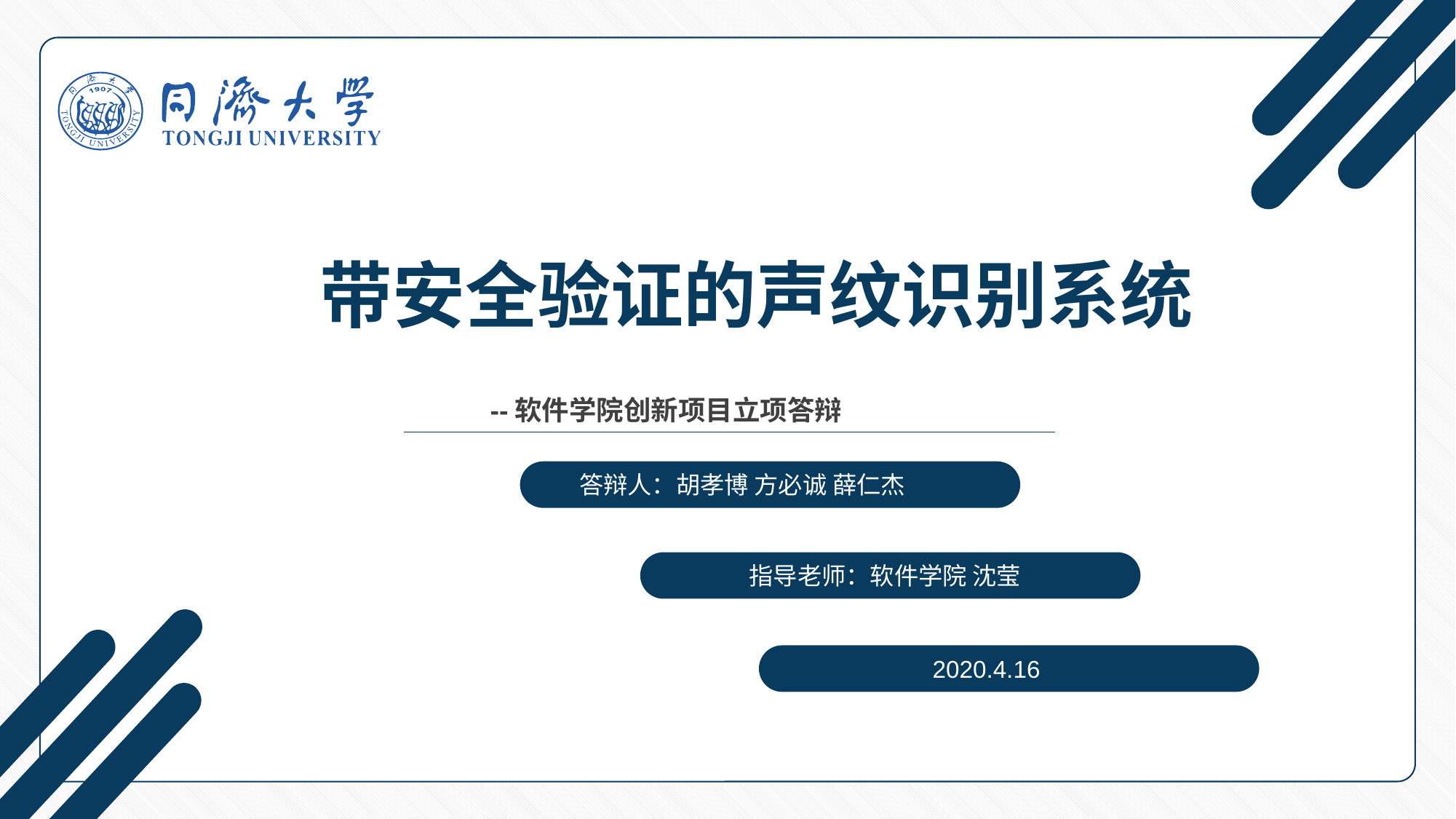

带安全验证的声纹识别系统
--软件学院创新项目立项答辩

答辩人：胡孝博 方必诚 薛仁杰

指导老师：软件学院 沈莹

2020.4.16